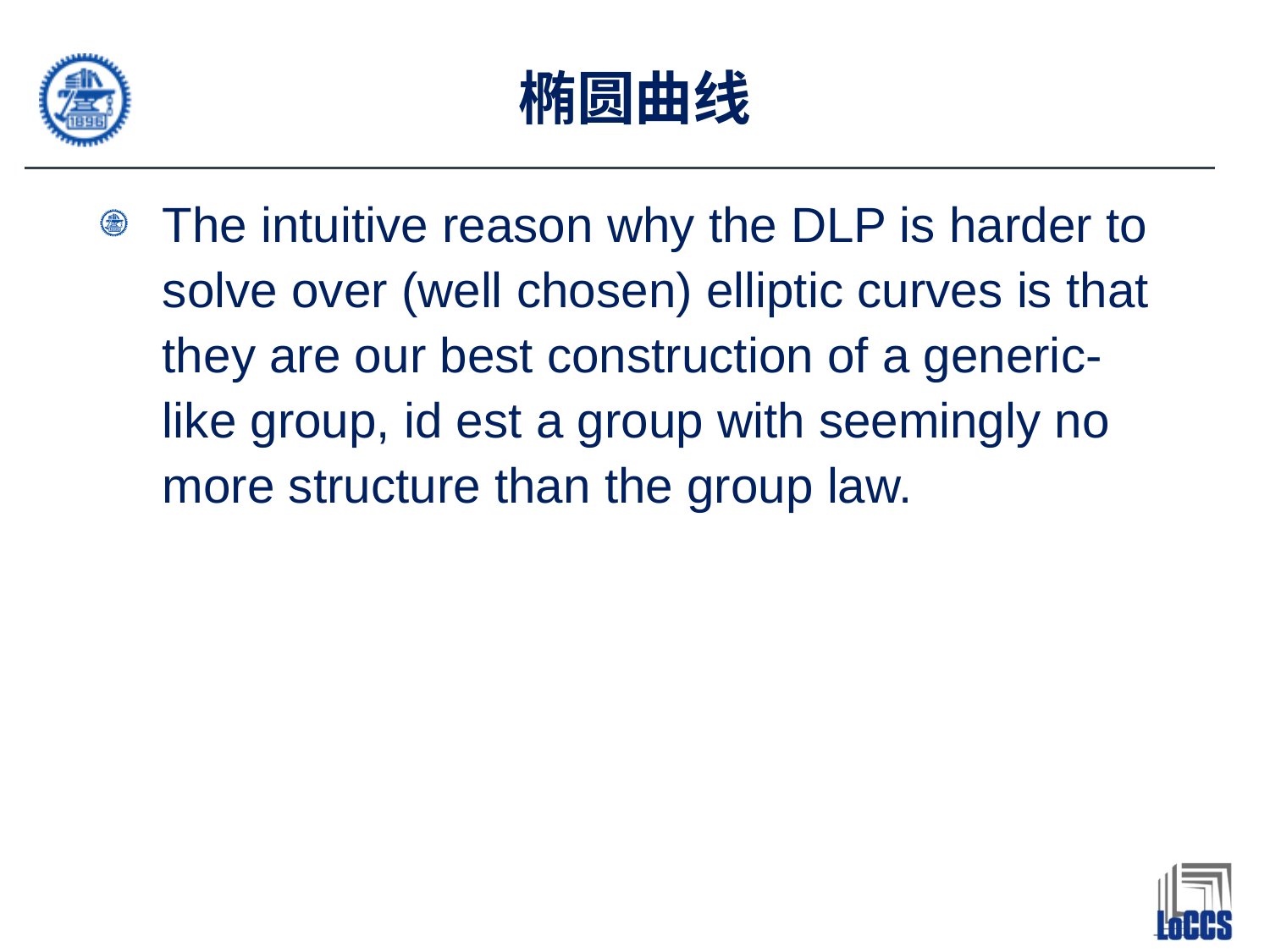

# 椭圆曲线
The intuitive reason why the DLP is harder to solve over (well chosen) elliptic curves is that they are our best construction of a generic-like group, id est a group with seemingly no more structure than the group law.